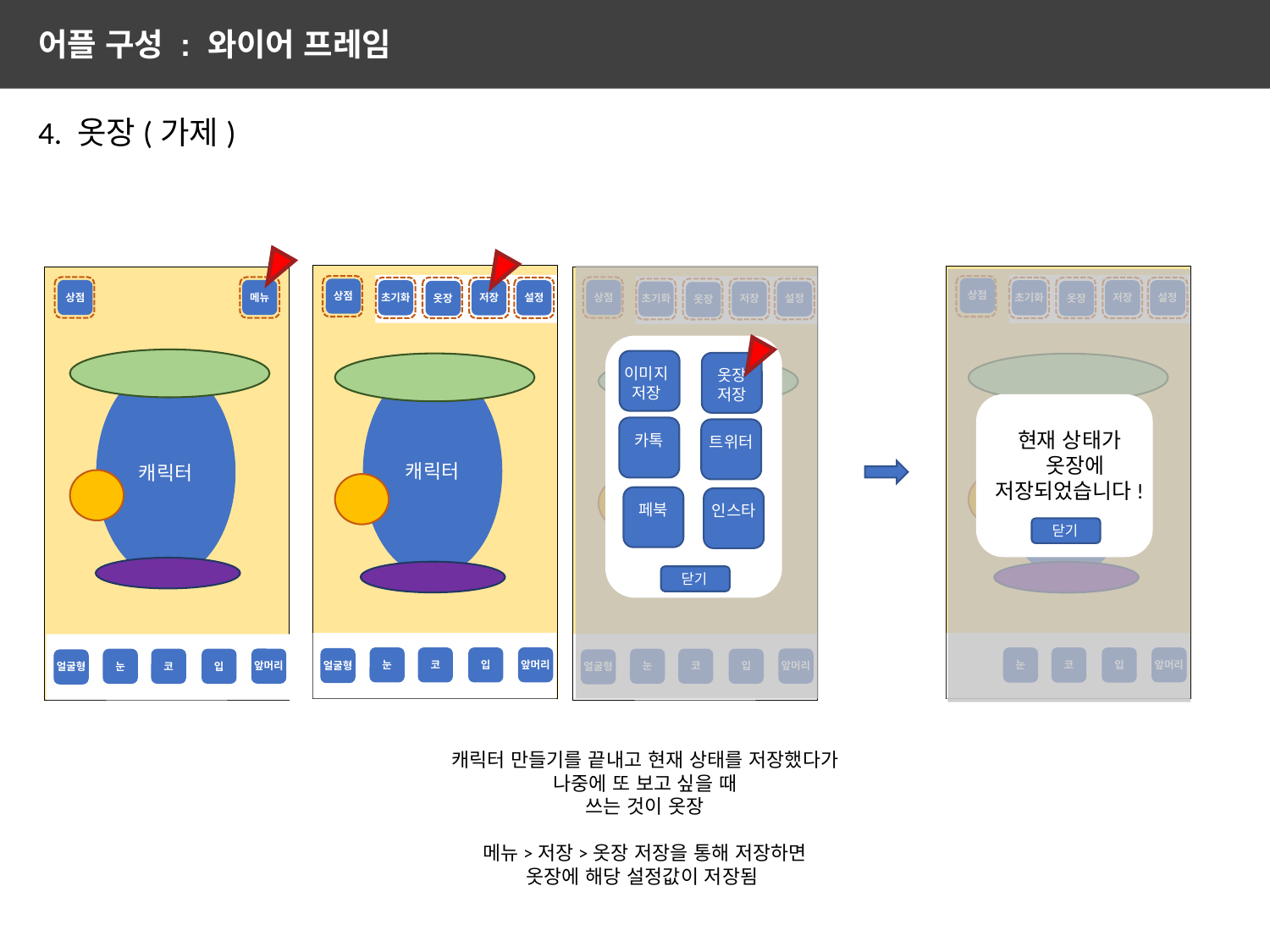

어플 구성 : 와이어 프레임
4. 옷장(가제)

상점

상점

메뉴

상점

상점

초기화

저장

설정

초기화

저장

설정

옷장

옷장

초기화

저장

설정

옷장

캐릭터
이미지
저장
옷장
저장

카톡
트위터

페북
인스타
닫기

캐릭터

캐릭터
캐릭터
캐릭터

현재 상태가
 옷장에
저장되었습니다!
닫기

0
0
0
0

앞머리

앞머리

눈

코

입

눈

코

입

얼굴형

앞머리

앞머리

눈

코

입

눈

코

입

얼굴형

얼굴형
캐릭터 만들기를 끝내고 현재 상태를 저장했다가 나중에 또 보고 싶을 때
쓰는 것이 옷장

메뉴>저장>옷장 저장을 통해 저장하면
옷장에 해당 설정값이 저장됨